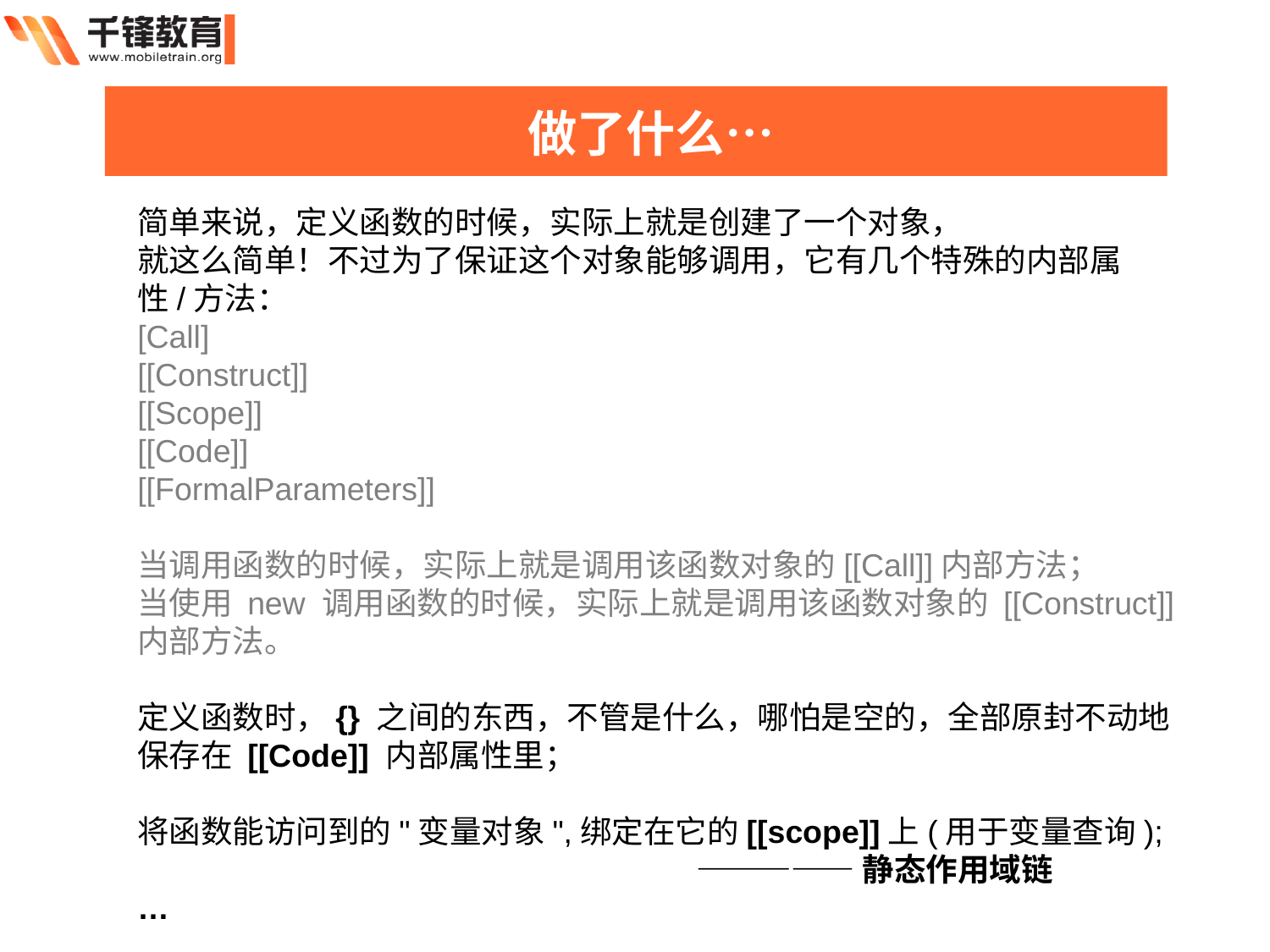

做了什么…
简单来说，定义函数的时候，实际上就是创建了一个对象，
就这么简单！不过为了保证这个对象能够调用，它有几个特殊的内部属性/方法：
[Call]
[[Construct]]
[[Scope]]
[[Code]]
[[FormalParameters]]
当调用函数的时候，实际上就是调用该函数对象的[[Call]]内部方法；
当使用 new 调用函数的时候，实际上就是调用该函数对象的 [[Construct]] 内部方法。
定义函数时，{} 之间的东西，不管是什么，哪怕是空的，全部原封不动地保存在 [[Code]] 内部属性里；
将函数能访问到的"变量对象",绑定在它的[[scope]]上(用于变量查询);
	                                                            —————静态作用域链
…